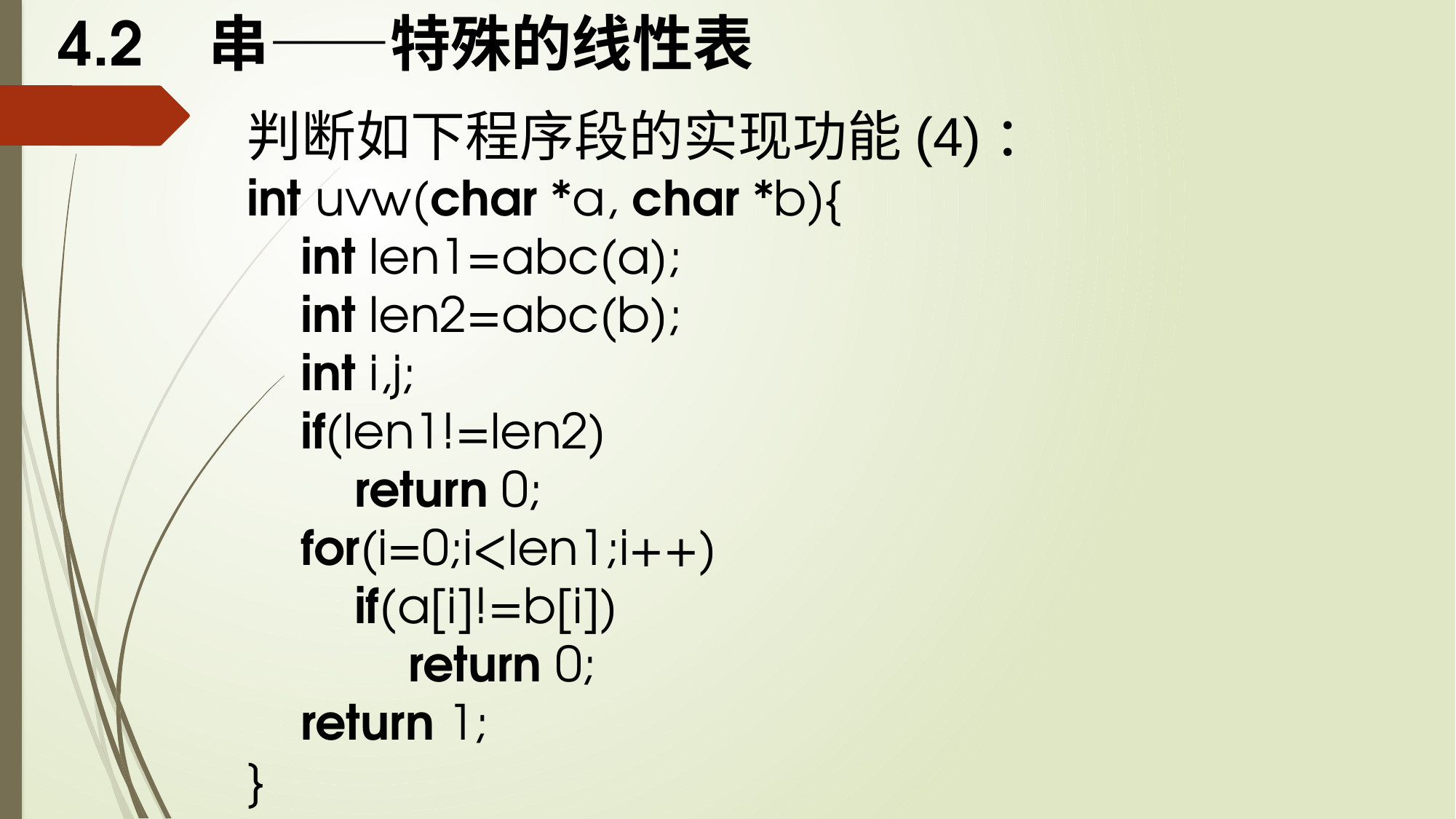

# 4.2   串——特殊的线性表
判断如下程序段的实现功能(4)：
int uvw(char *a, char *b){
    int len1=abc(a);
    int len2=abc(b);
    int i,j;
    if(len1!=len2)
        return 0;
    for(i=0;i<len1;i++)
        if(a[i]!=b[i])
            return 0;
    return 1;
}